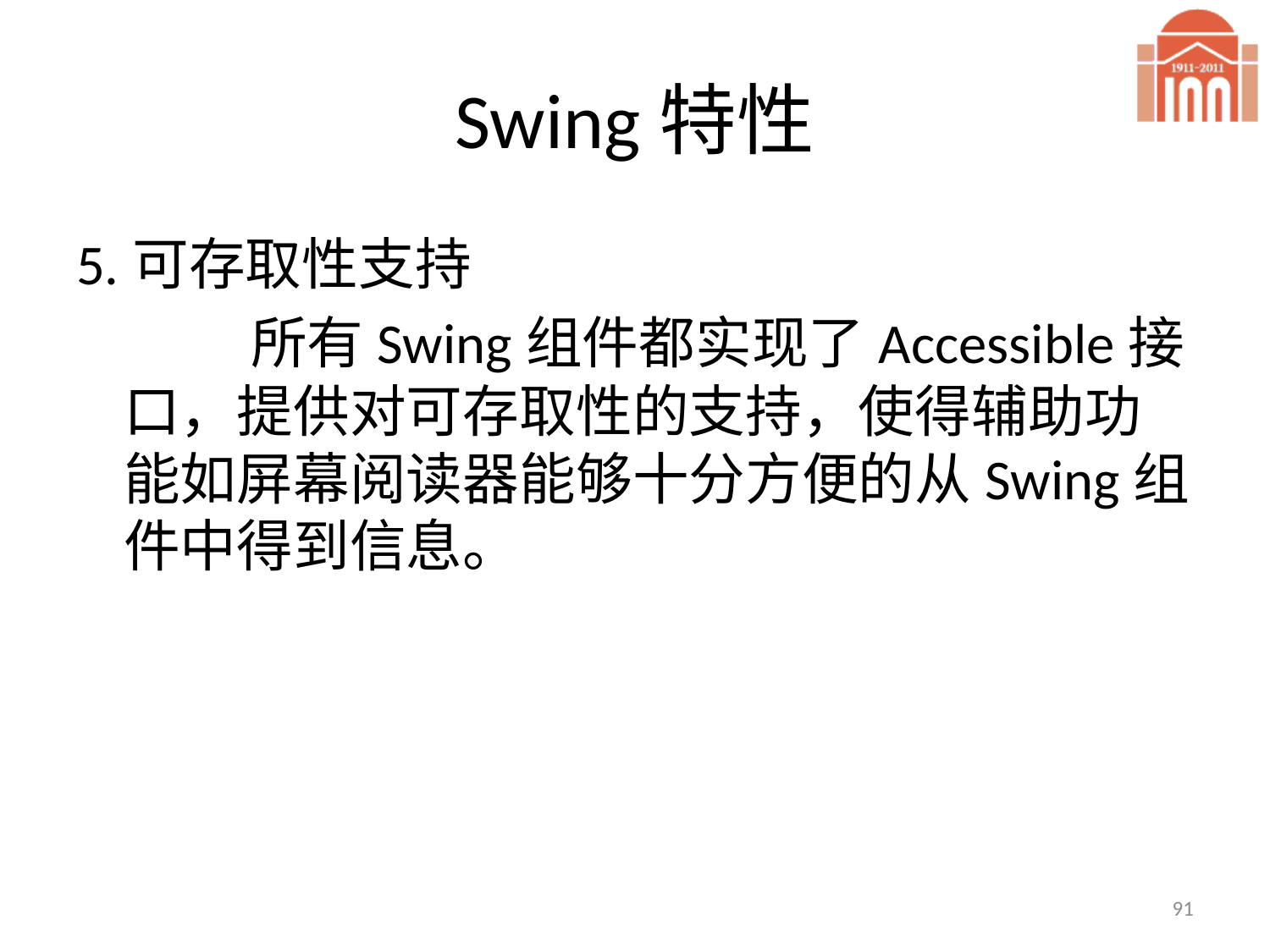

# Swing特性
5.可存取性支持
		所有Swing组件都实现了Accessible接口，提供对可存取性的支持，使得辅助功能如屏幕阅读器能够十分方便的从Swing组件中得到信息。
91